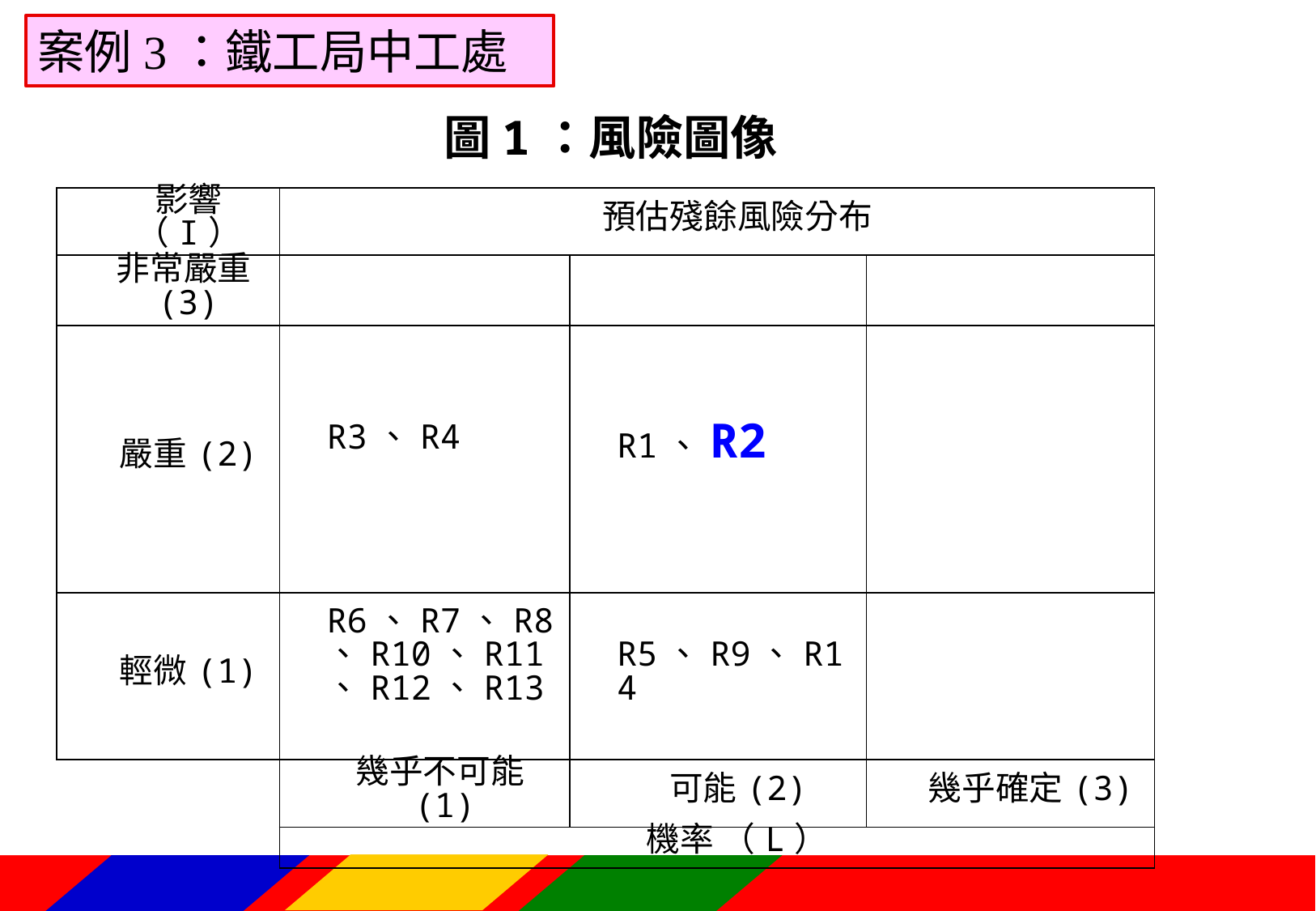

案例3：鐵工局中工處
圖1：風險圖像
| 影響（I） | 預估殘餘風險分布 |  |  |
| --- | --- | --- | --- |
| 非常嚴重(3) |  |  |  |
| 嚴重(2) | R3、R4 | R1、R2 |  |
| 輕微(1) | R6、R7、R8、R10、R11、R12、R13 | R5、R9、R14 |  |
|  | 幾乎不可能(1) | 可能(2) | 幾乎確定(3) |
|  | 機率 （L） |  |  |

109